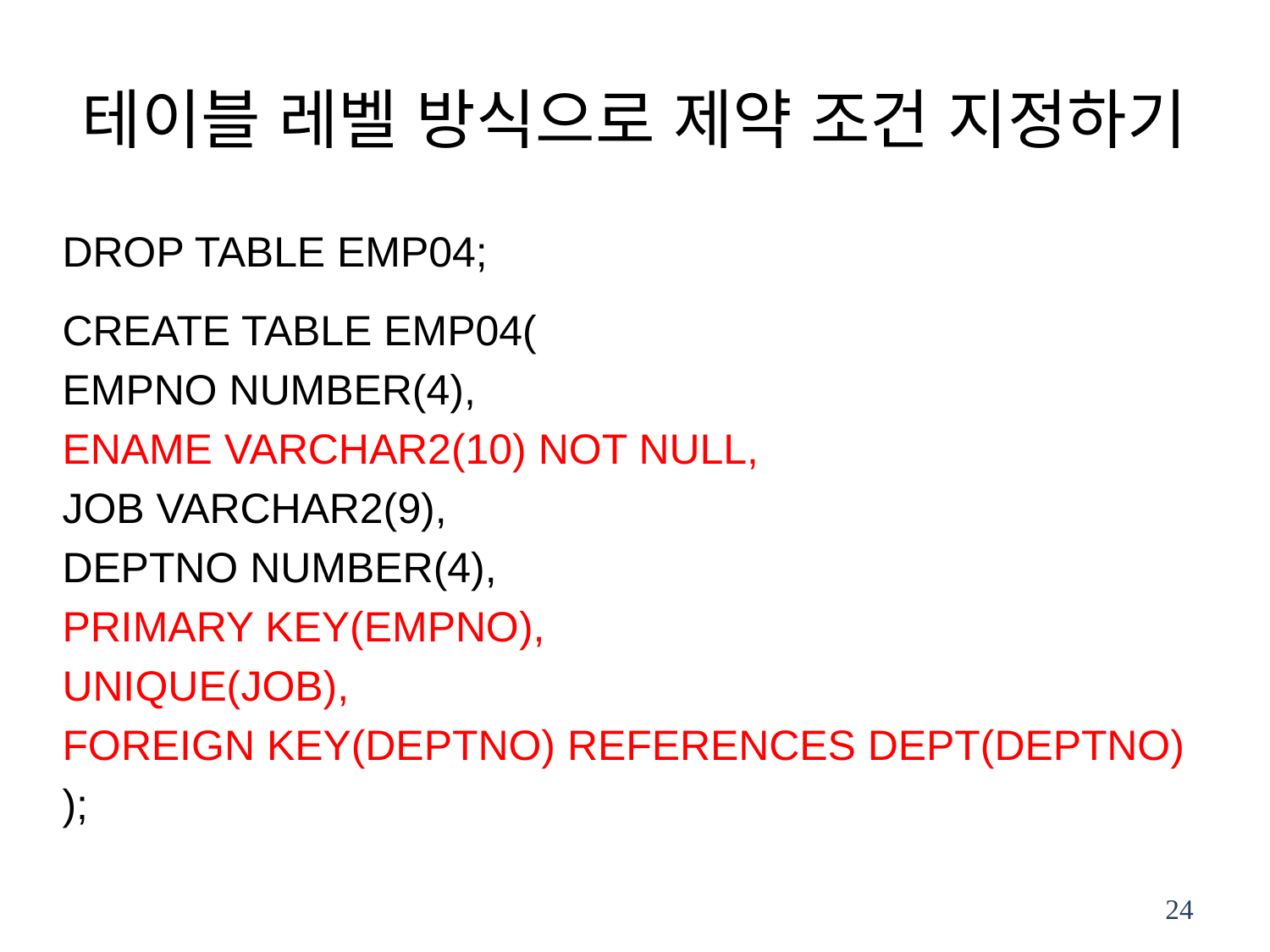

# 테이블 레벨 방식으로 제약 조건 지정하기
DROP TABLE EMP04;

CREATE TABLE EMP04(
EMPNO NUMBER(4),
ENAME VARCHAR2(10) NOT NULL,
JOB VARCHAR2(9),
DEPTNO NUMBER(4),
PRIMARY KEY(EMPNO),
UNIQUE(JOB),
FOREIGN KEY(DEPTNO) REFERENCES DEPT(DEPTNO)
);

24